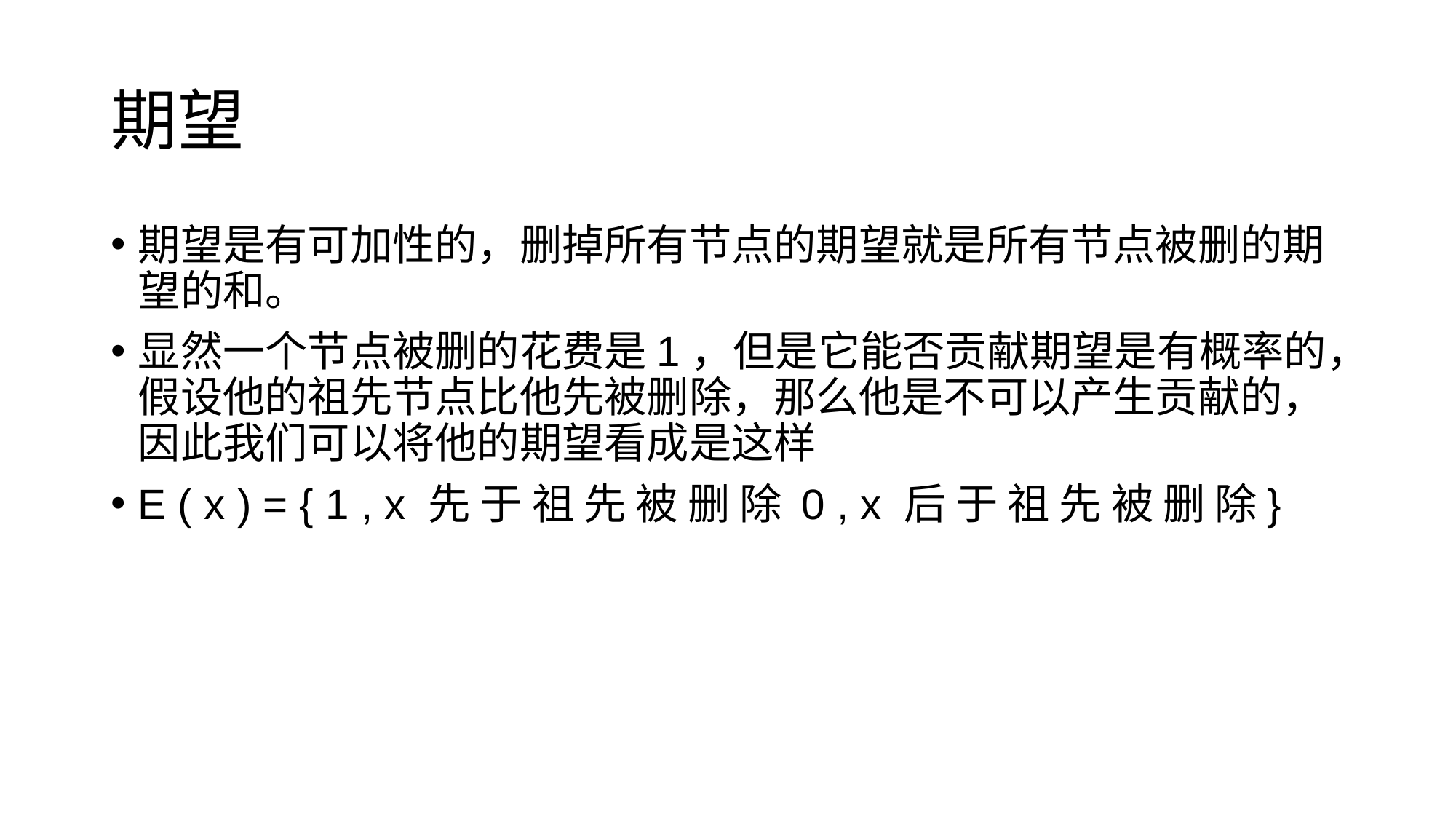

# 期望
期望是有可加性的，删掉所有节点的期望就是所有节点被删的期望的和。
显然一个节点被删的花费是1，但是它能否贡献期望是有概率的，假设他的祖先节点比他先被删除，那么他是不可以产生贡献的，因此我们可以将他的期望看成是这样
E ( x ) = { 1 , x 先 于 祖 先 被 删 除 0 , x 后 于 祖 先 被 删 除}